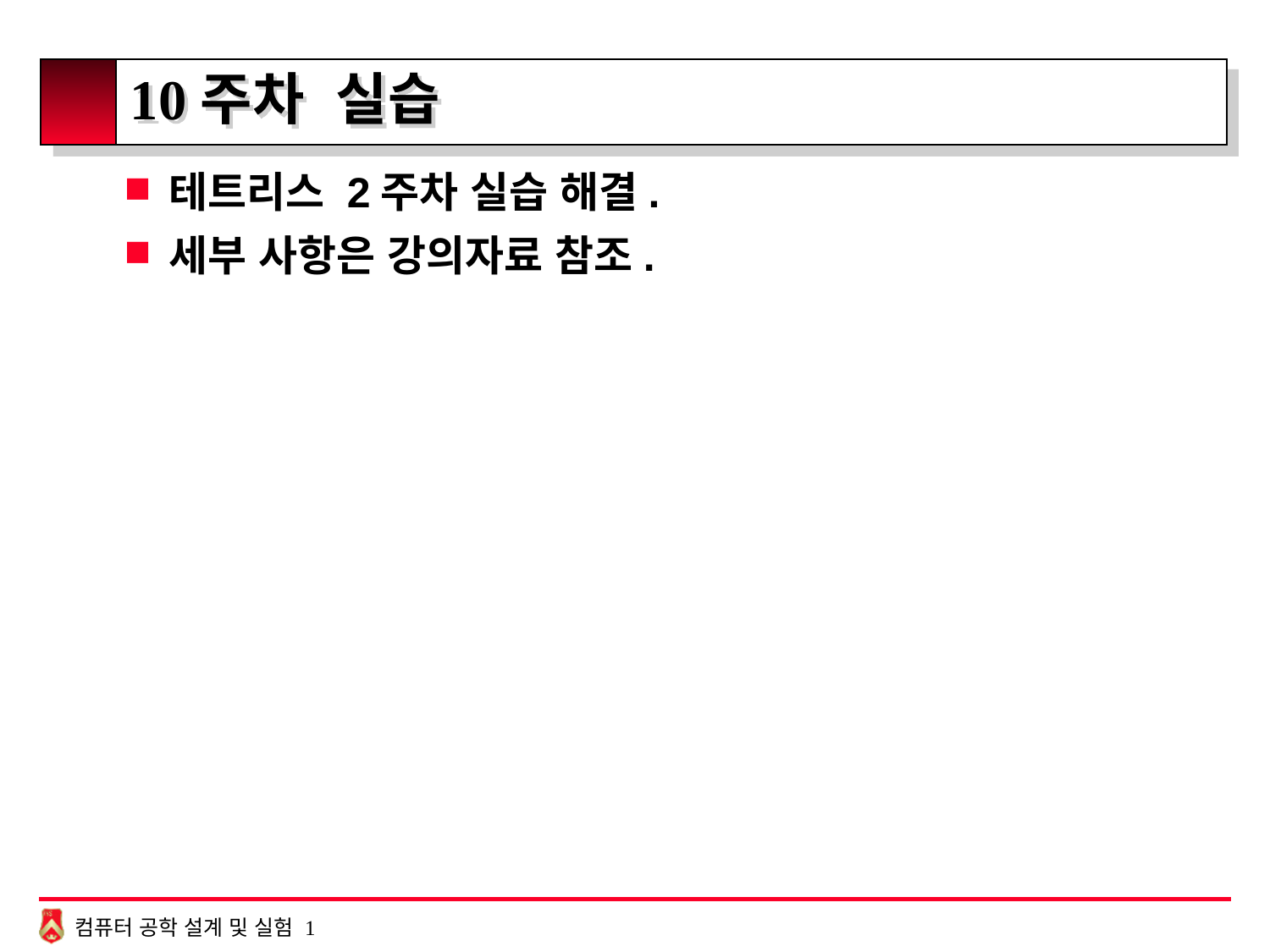

# 10주차  실습
테트리스 2주차 실습 해결.
세부 사항은 강의자료 참조.